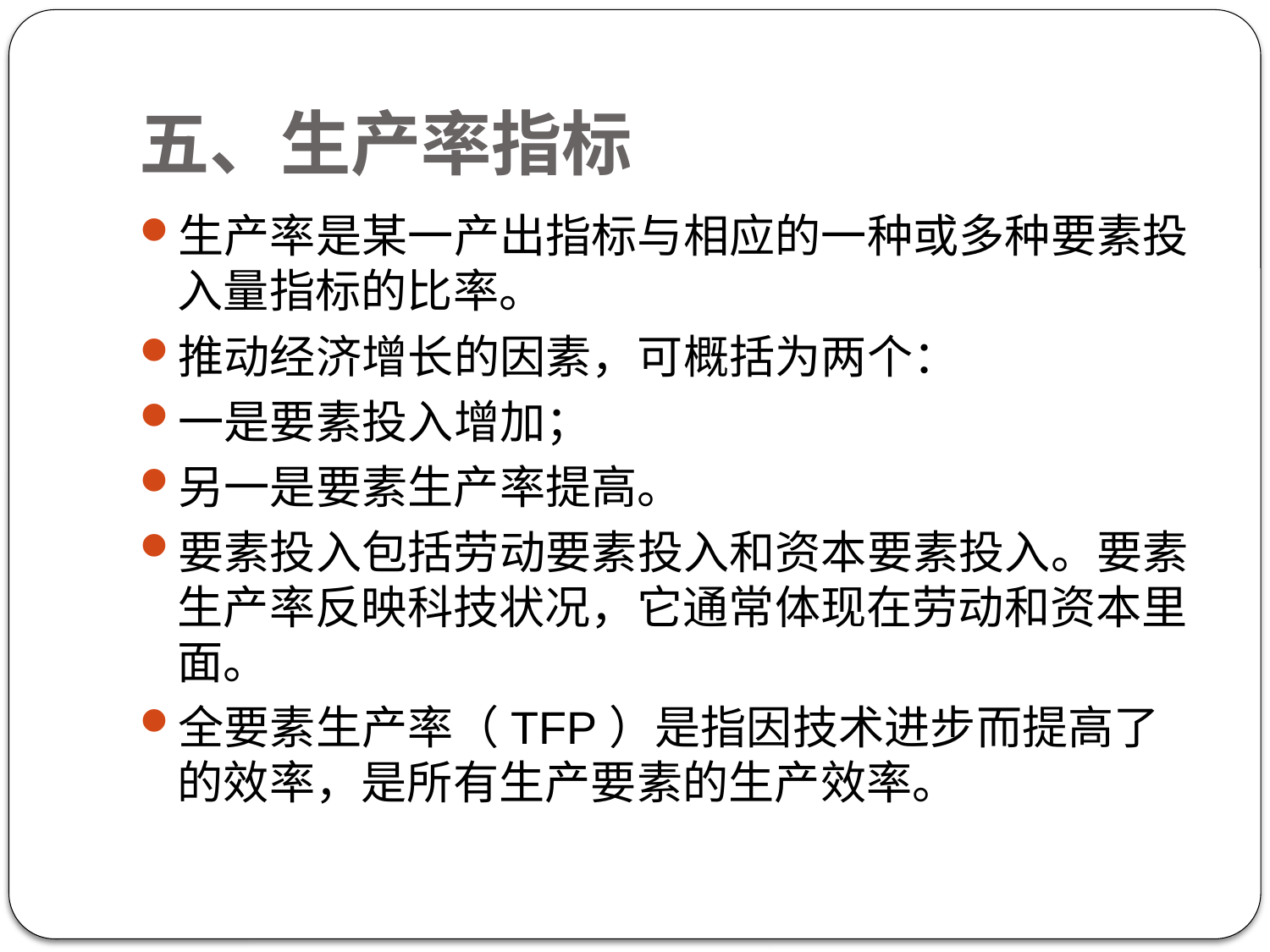

# 五、生产率指标
生产率是某一产出指标与相应的一种或多种要素投入量指标的比率。
推动经济增长的因素，可概括为两个：
一是要素投入增加；
另一是要素生产率提高。
要素投入包括劳动要素投入和资本要素投入。要素生产率反映科技状况，它通常体现在劳动和资本里面。
全要素生产率（TFP）是指因技术进步而提高了的效率，是所有生产要素的生产效率。